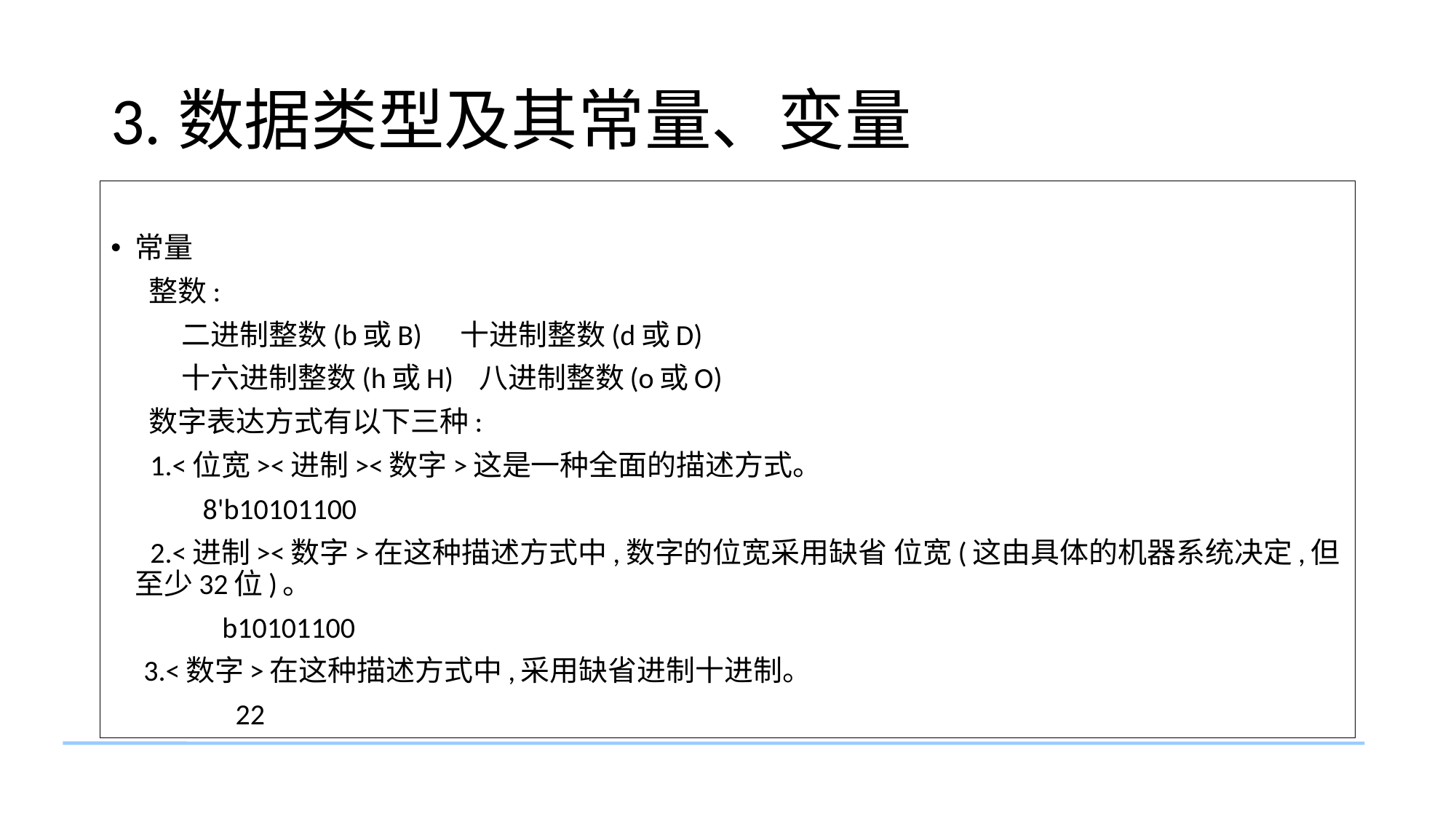

# 3.数据类型及其常量、变量

常量
     整数:
          二进制整数(b或B)     十进制整数(d或D)
          十六进制整数(h或H)   八进制整数(o或O)
     数字表达方式有以下三种:
      1.<位宽><进制><数字>这是一种全面的描述方式。
              8'b10101100
      2.<进制><数字>在这种描述方式中,数字的位宽采用缺省 位宽(这由具体的机器系统决定,但至少32位)。
                 b10101100
     3.<数字>在这种描述方式中,采用缺省进制十进制。
                   22